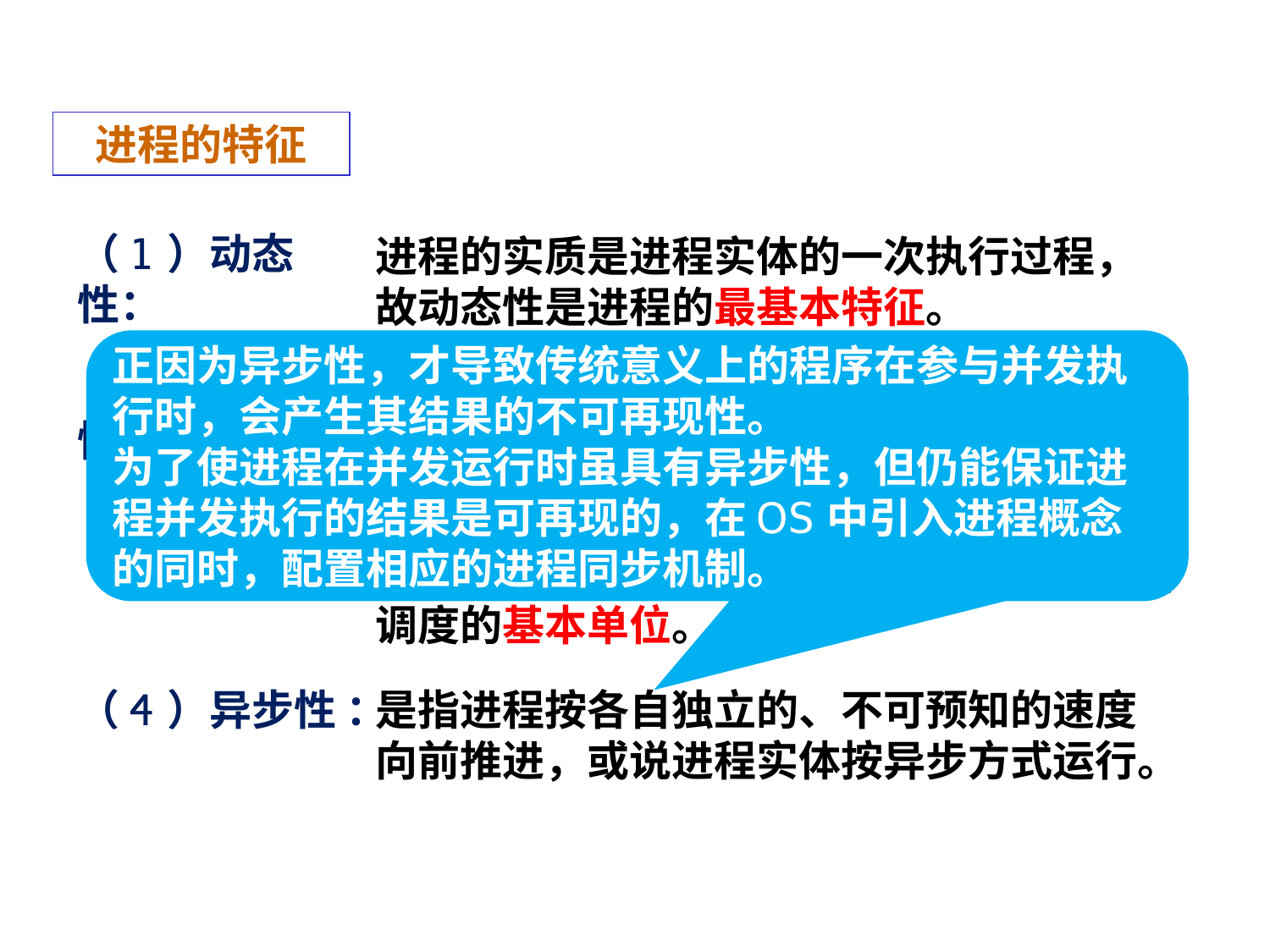

进程的特征
（1）动态性：
进程的实质是进程实体的一次执行过程，故动态性是进程的最基本特征。
正因为异步性，才导致传统意义上的程序在参与并发执行时，会产生其结果的不可再现性。
为了使进程在并发运行时虽具有异步性，但仍能保证进程并发执行的结果是可再现的，在OS中引入进程概念的同时，配置相应的进程同步机制。
（2）并发性：
这是指多个进程实体同存于内存中，且能在一段时间内同时运行。
（3）独立性 ：
在传统的OS中，独立性是指进程实体是一个能独立运行、独立分配资源和独立接受调度的基本单位。
（4）异步性 ：
是指进程按各自独立的、不可预知的速度向前推进，或说进程实体按异步方式运行。